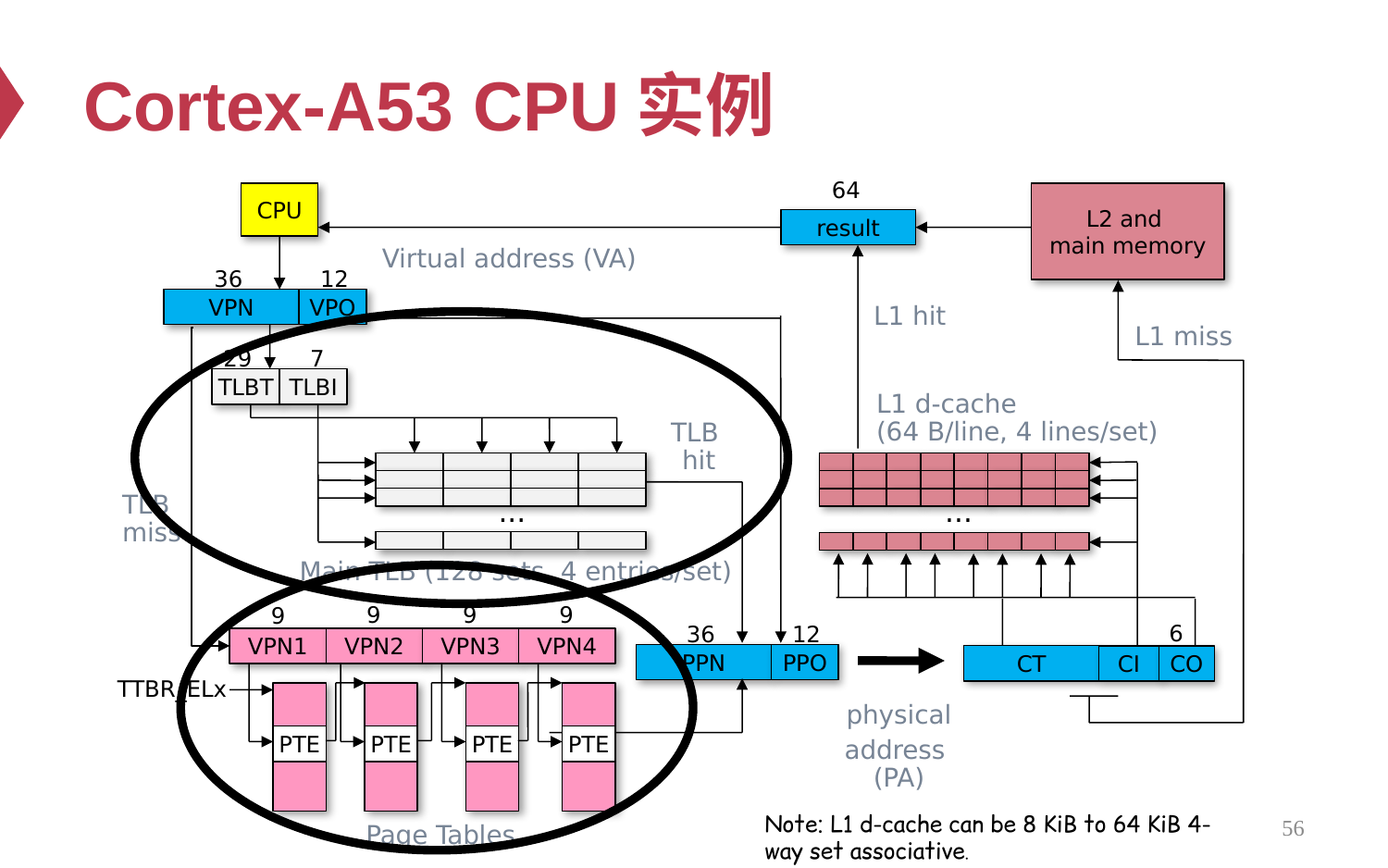

# Cortex-A53 CPU实例
  64
CPU
L2 and
main memory
result

Virtual address (VA)

36
12

VPN
VPO
L1 hit

L1 miss

29
7

TLBT
TLBI
L1 d-cache
(64 B/line, 4 lines/set)

TLB
hit

TLBmiss

...

Main TLB (128 sets, 4 entries/set)

6
36
12
PPN
PPO
CT

physical
address
(PA)

...

9
9
9
9
VPN1
VPN2
VPN3
VPN4
CI
CO

TTBR_ELx

PTE
PTE
PTE
PTE

Note: L1 d-cache can be 8 KiB to 64 KiB 4-way set associative.
56
Page Tables